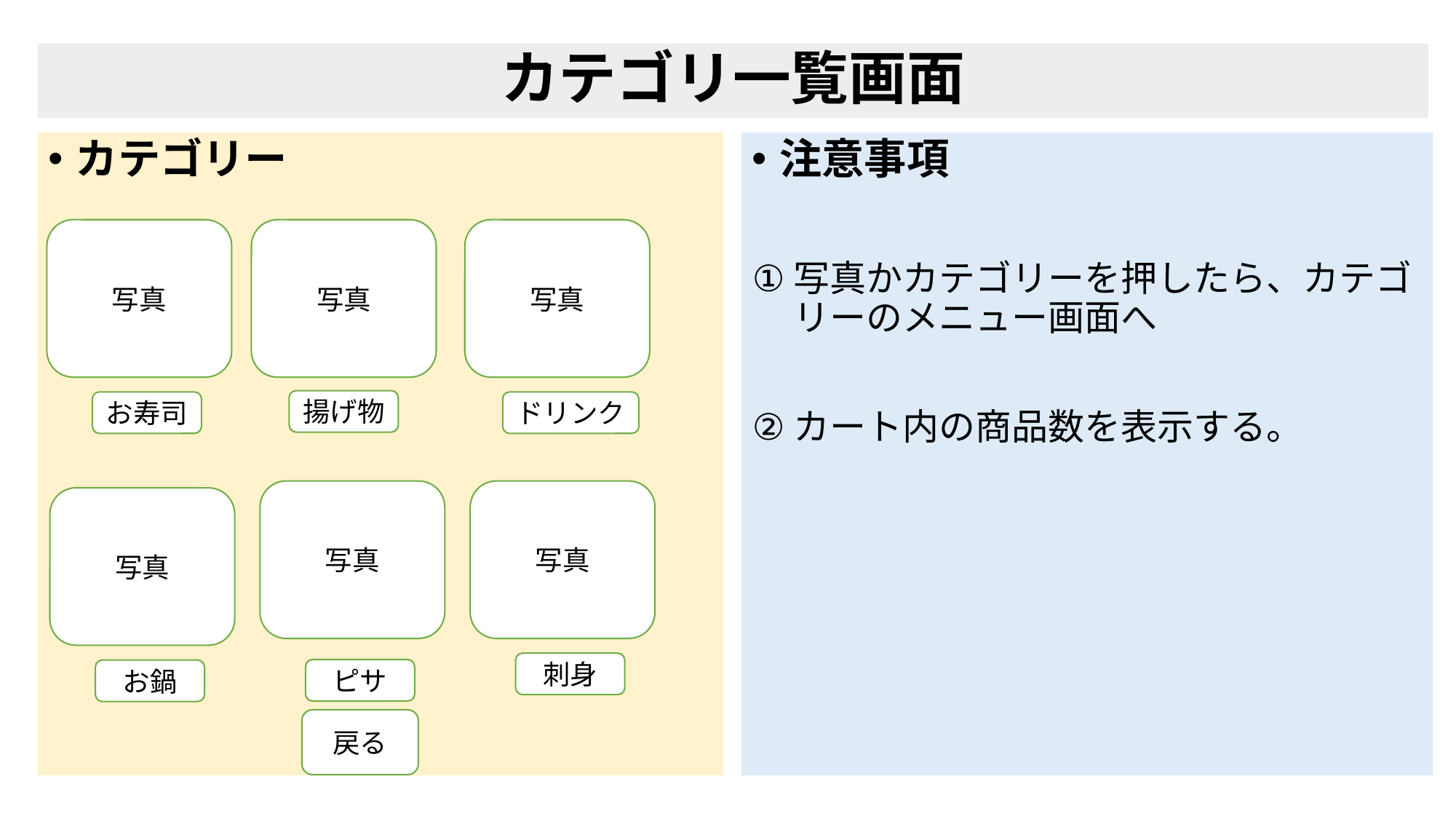

# カテゴリ一覧画面
カテゴリー
注意事項

写真かカテゴリーを押したら、カテゴリーのメニュー画面へ

カート内の商品数を表示する。
写真
写真
写真
揚げ物
お寿司
ドリンク
写真
写真
写真
刺身
ピサ
お鍋
戻る